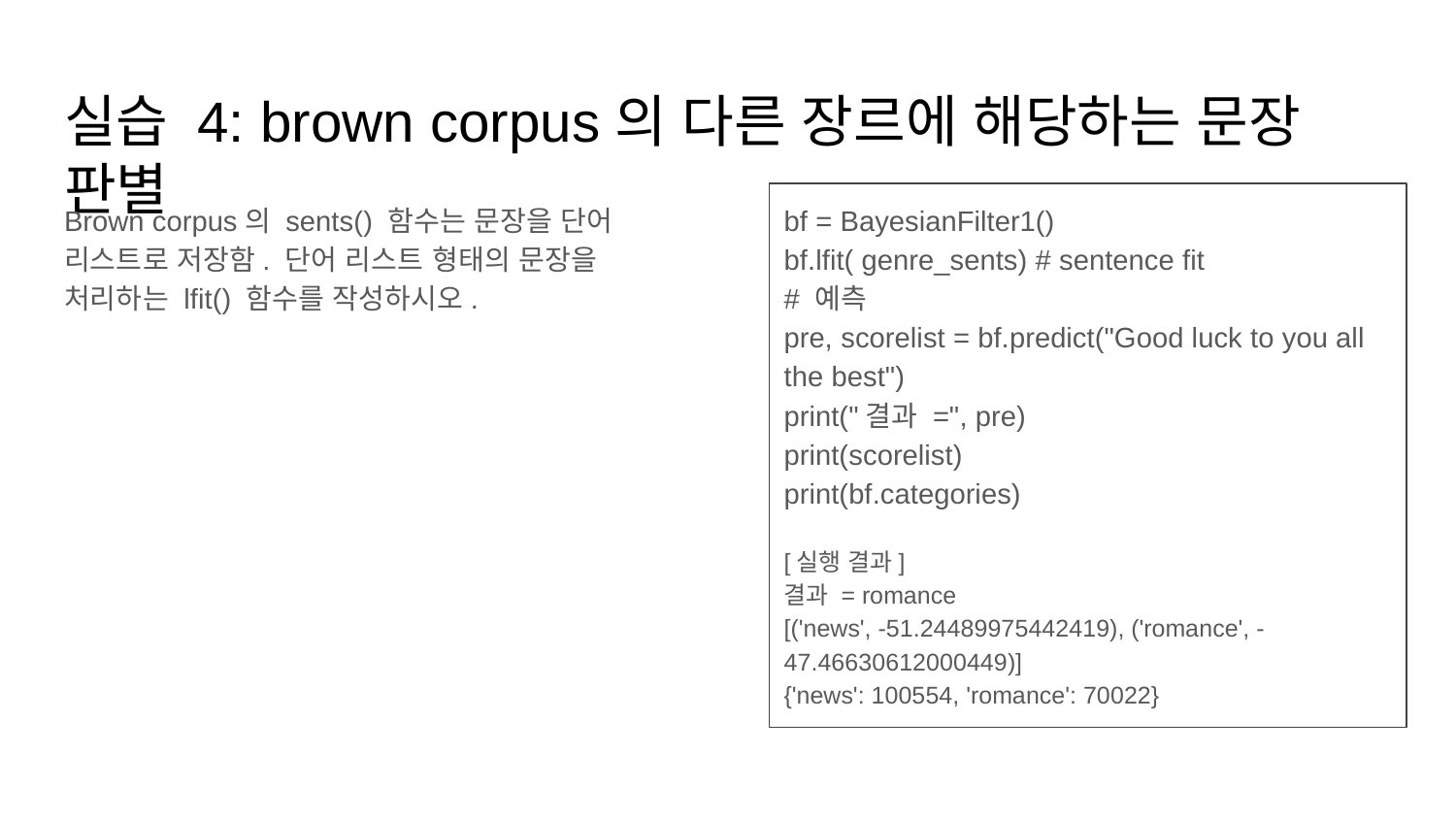

# 실습 4: brown corpus의 다른 장르에 해당하는 문장 판별

Brown corpus의 sents() 함수는 문장을 단어  리스트로 저장함. 단어 리스트 형태의 문장을 처리하는 lfit() 함수를 작성하시오.

bf = BayesianFilter1()
bf.lfit( genre_sents) # sentence fit
# 예측
pre, scorelist = bf.predict("Good luck to you all the best")
print("결과 =", pre)
print(scorelist)
print(bf.categories)
[실행 결과]
결과 = romance
[('news', -51.24489975442419), ('romance', -47.46630612000449)]
{'news': 100554, 'romance': 70022}